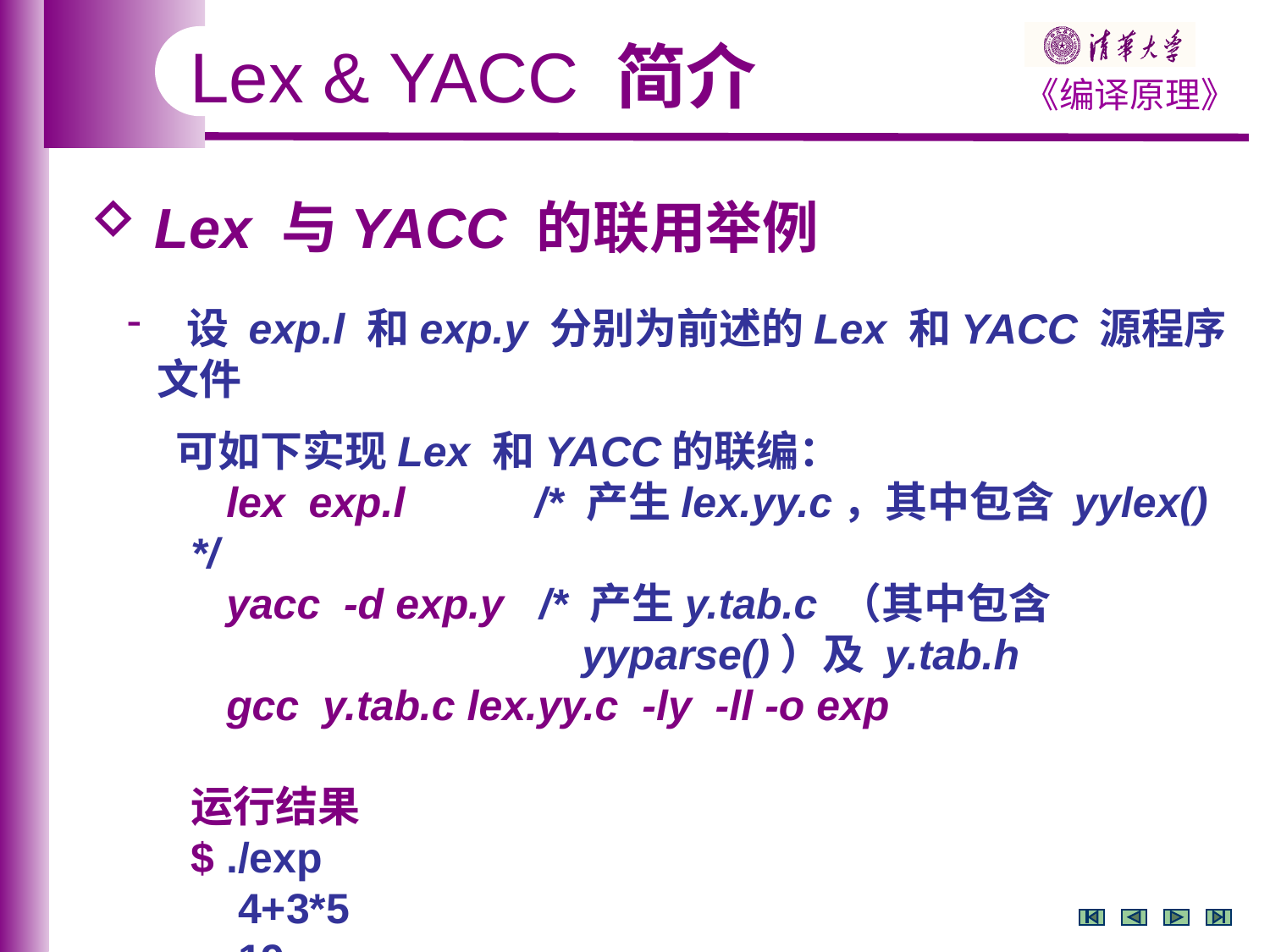

Lex & YACC 简介

 Lex 与YACC 的联用举例

  设 exp.l 和exp.y 分别为前述的Lex 和YACC 源程序文件

    可如下实现Lex 和YACC的联编：
   lex  exp.l           /* 产生lex.yy.c，其中包含 yylex() */
   yacc  -d exp.y   /* 产生y.tab.c （其中包含
                                 yyparse()）及 y.tab.h
   gcc  y.tab.c lex.yy.c  -ly  -ll -o exp

运行结果
$ ./exp
    4+3*5
    19